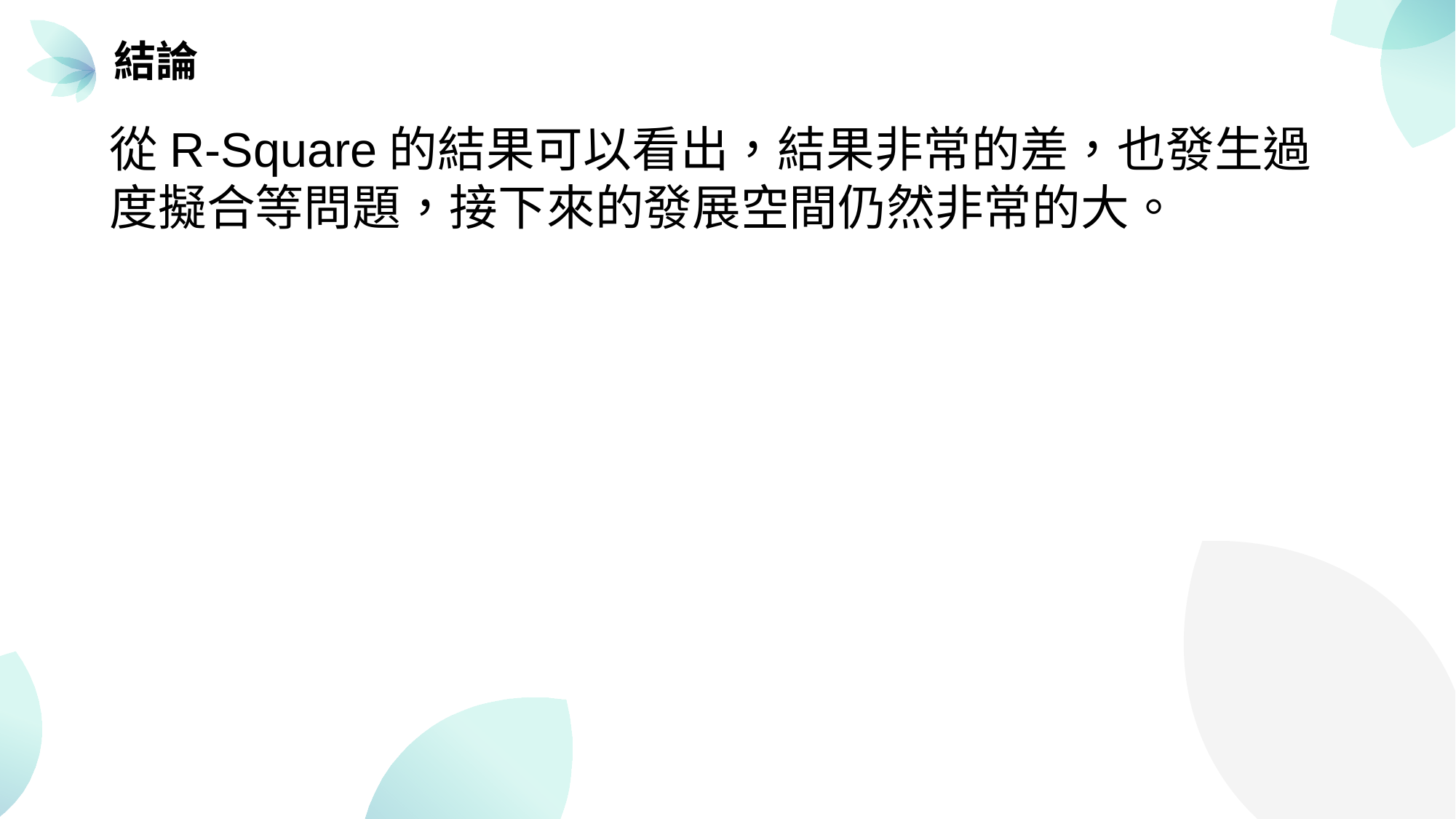

結論
從R-Square的結果可以看出，結果非常的差，也發生過度擬合等問題，接下來的發展空間仍然非常的大。